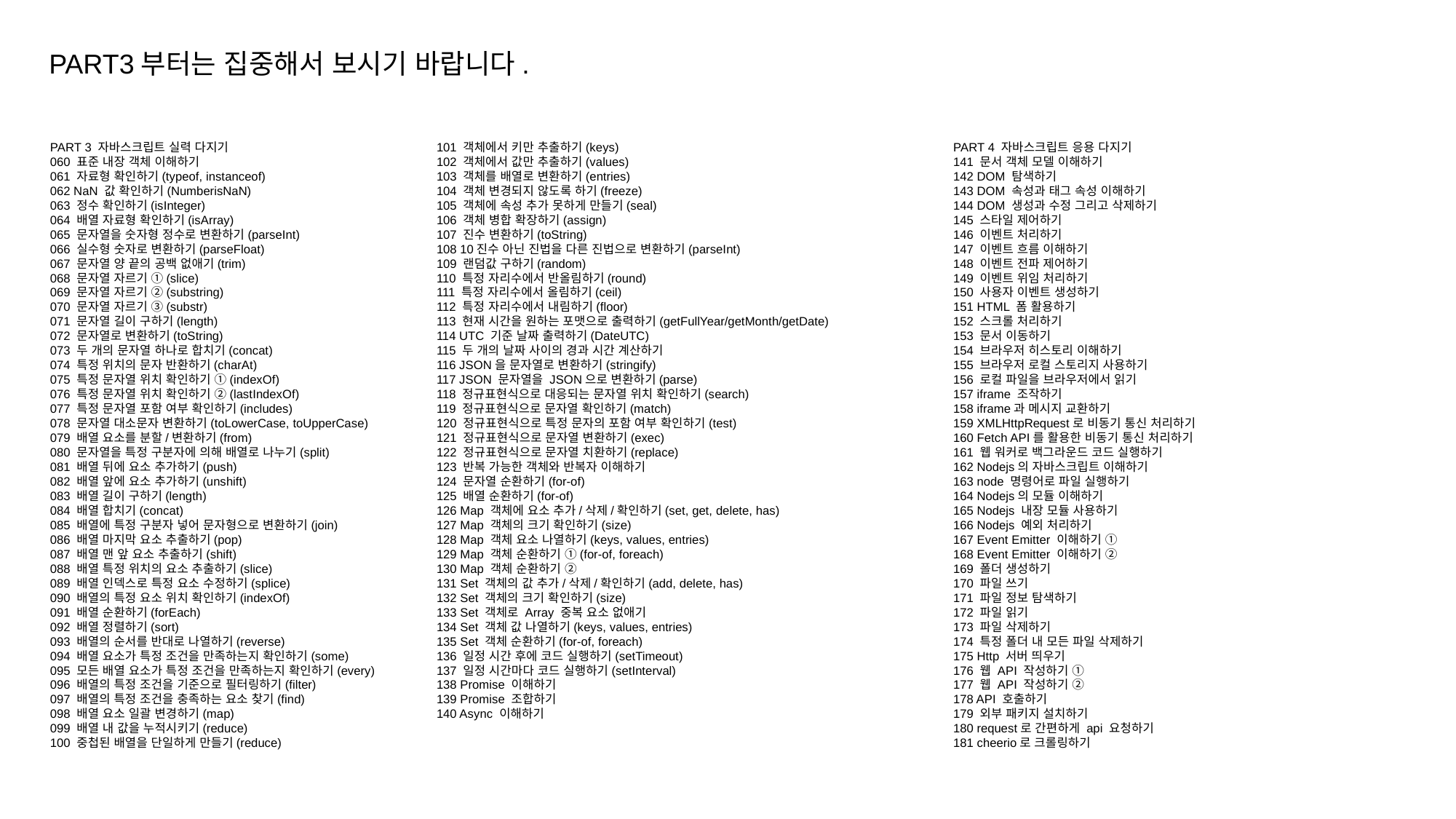

PART3부터는 집중해서 보시기 바랍니다.
PART 3 자바스크립트 실력 다지기
060 표준 내장 객체 이해하기
061 자료형 확인하기(typeof, instanceof)
062 NaN 값 확인하기(NumberisNaN)
063 정수 확인하기(isInteger)
064 배열 자료형 확인하기(isArray)
065 문자열을 숫자형 정수로 변환하기(parseInt)
066 실수형 숫자로 변환하기(parseFloat)
067 문자열 양 끝의 공백 없애기(trim)
068 문자열 자르기 ①(slice)
069 문자열 자르기 ②(substring)
070 문자열 자르기 ③(substr)
071 문자열 길이 구하기(length)
072 문자열로 변환하기(toString)
073 두 개의 문자열 하나로 합치기(concat)
074 특정 위치의 문자 반환하기(charAt)
075 특정 문자열 위치 확인하기 ①(indexOf)
076 특정 문자열 위치 확인하기 ②(lastIndexOf)
077 특정 문자열 포함 여부 확인하기(includes)
078 문자열 대소문자 변환하기(toLowerCase, toUpperCase)
079 배열 요소를 분할/변환하기(from)
080 문자열을 특정 구분자에 의해 배열로 나누기(split)
081 배열 뒤에 요소 추가하기(push)
082 배열 앞에 요소 추가하기(unshift)
083 배열 길이 구하기(length)
084 배열 합치기(concat)
085 배열에 특정 구분자 넣어 문자형으로 변환하기(join)
086 배열 마지막 요소 추출하기(pop)
087 배열 맨 앞 요소 추출하기(shift)
088 배열 특정 위치의 요소 추출하기(slice)
089 배열 인덱스로 특정 요소 수정하기(splice)
090 배열의 특정 요소 위치 확인하기(indexOf)
091 배열 순환하기(forEach)
092 배열 정렬하기(sort)
093 배열의 순서를 반대로 나열하기(reverse)
094 배열 요소가 특정 조건을 만족하는지 확인하기(some)
095 모든 배열 요소가 특정 조건을 만족하는지 확인하기(every)
096 배열의 특정 조건을 기준으로 필터링하기(filter)
097 배열의 특정 조건을 충족하는 요소 찾기(find)
098 배열 요소 일괄 변경하기(map)
099 배열 내 값을 누적시키기(reduce)
100 중첩된 배열을 단일하게 만들기(reduce)

101 객체에서 키만 추출하기(keys)
102 객체에서 값만 추출하기(values)
103 객체를 배열로 변환하기(entries)
104 객체 변경되지 않도록 하기(freeze)
105 객체에 속성 추가 못하게 만들기(seal)
106 객체 병합 확장하기(assign)
107 진수 변환하기(toString)
108 10진수 아닌 진법을 다른 진법으로 변환하기(parseInt)
109 랜덤값 구하기(random)
110 특정 자리수에서 반올림하기(round)
111 특정 자리수에서 올림하기(ceil)
112 특정 자리수에서 내림하기(floor)
113 현재 시간을 원하는 포맷으로 출력하기(getFullYear/getMonth/getDate)
114 UTC 기준 날짜 출력하기(DateUTC)
115 두 개의 날짜 사이의 경과 시간 계산하기
116 JSON을 문자열로 변환하기(stringify)
117 JSON 문자열을 JSON으로 변환하기(parse)
118 정규표현식으로 대응되는 문자열 위치 확인하기(search)
119 정규표현식으로 문자열 확인하기(match)
120 정규표현식으로 특정 문자의 포함 여부 확인하기(test)
121 정규표현식으로 문자열 변환하기(exec)
122 정규표현식으로 문자열 치환하기(replace)
123 반복 가능한 객체와 반복자 이해하기
124 문자열 순환하기(for-of)
125 배열 순환하기(for-of)
126 Map 객체에 요소 추가/삭제/확인하기(set, get, delete, has)
127 Map 객체의 크기 확인하기(size)
128 Map 객체 요소 나열하기(keys, values, entries)
129 Map 객체 순환하기 ①(for-of, foreach)
130 Map 객체 순환하기 ②
131 Set 객체의 값 추가/삭제/확인하기(add, delete, has)
132 Set 객체의 크기 확인하기(size)
133 Set 객체로 Array 중복 요소 없애기
134 Set 객체 값 나열하기(keys, values, entries)
135 Set 객체 순환하기(for-of, foreach)
136 일정 시간 후에 코드 실행하기(setTimeout)
137 일정 시간마다 코드 실행하기(setInterval)
138 Promise 이해하기
139 Promise 조합하기
140 Async 이해하기
PART 4 자바스크립트 응용 다지기
141 문서 객체 모델 이해하기
142 DOM 탐색하기
143 DOM 속성과 태그 속성 이해하기
144 DOM 생성과 수정 그리고 삭제하기
145 스타일 제어하기
146 이벤트 처리하기
147 이벤트 흐름 이해하기
148 이벤트 전파 제어하기
149 이벤트 위임 처리하기
150 사용자 이벤트 생성하기
151 HTML 폼 활용하기
152 스크롤 처리하기
153 문서 이동하기
154 브라우저 히스토리 이해하기
155 브라우저 로컬 스토리지 사용하기
156 로컬 파일을 브라우저에서 읽기
157 iframe 조작하기
158 iframe과 메시지 교환하기
159 XMLHttpRequest로 비동기 통신 처리하기
160 Fetch API를 활용한 비동기 통신 처리하기
161 웹 워커로 백그라운드 코드 실행하기
162 Nodejs의 자바스크립트 이해하기
163 node 명령어로 파일 실행하기
164 Nodejs의 모듈 이해하기
165 Nodejs 내장 모듈 사용하기
166 Nodejs 예외 처리하기
167 Event Emitter 이해하기 ①
168 Event Emitter 이해하기 ②
169 폴더 생성하기
170 파일 쓰기
171 파일 정보 탐색하기
172 파일 읽기
173 파일 삭제하기
174 특정 폴더 내 모든 파일 삭제하기
175 Http 서버 띄우기
176 웹 API 작성하기 ①
177 웹 API 작성하기 ②
178 API 호출하기
179 외부 패키지 설치하기
180 request로 간편하게 api 요청하기
181 cheerio로 크롤링하기